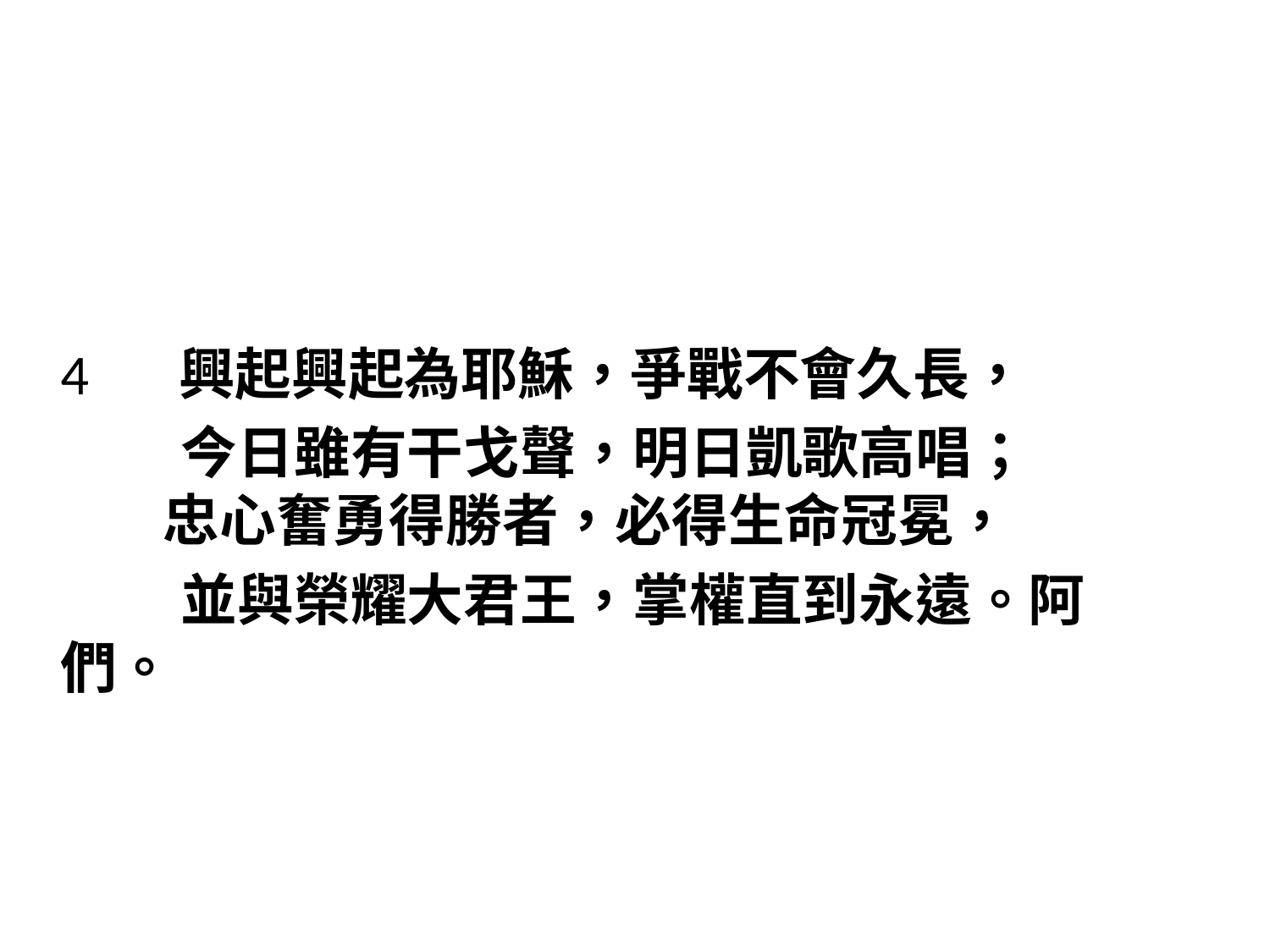

#
4      興起興起為耶穌，爭戰不會久長，
            今日雖有干戈聲，明日凱歌高唱；
        忠心奮勇得勝者，必得生命冠冕，
            並與榮耀大君王，掌權直到永遠。阿們。